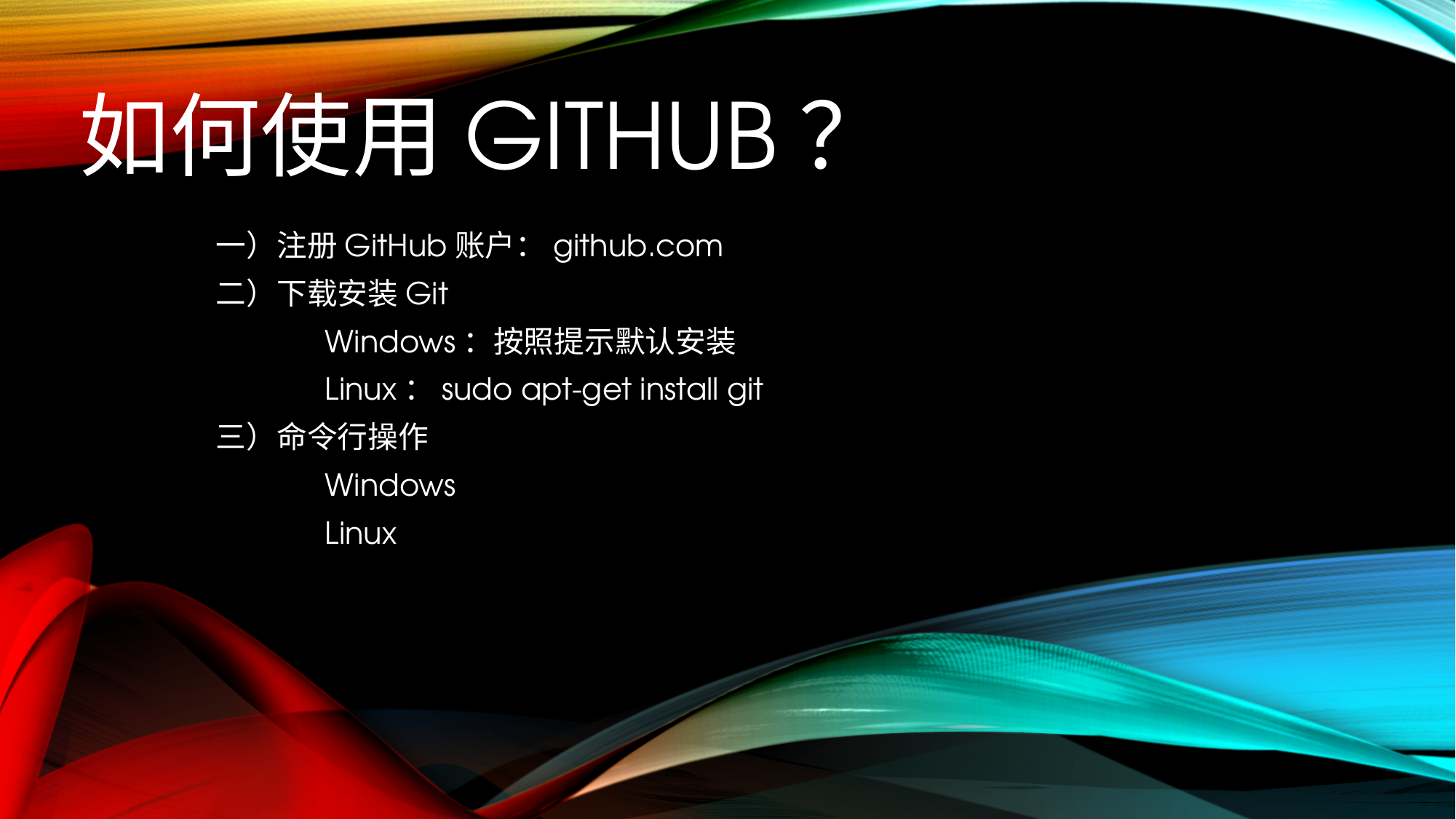

# 如何使用gitHUB？
一）注册GitHub账户：github.com
二）下载安装Git
	Windows：按照提示默认安装
	Linux：sudo apt-get install git
三）命令行操作
	Windows
	Linux